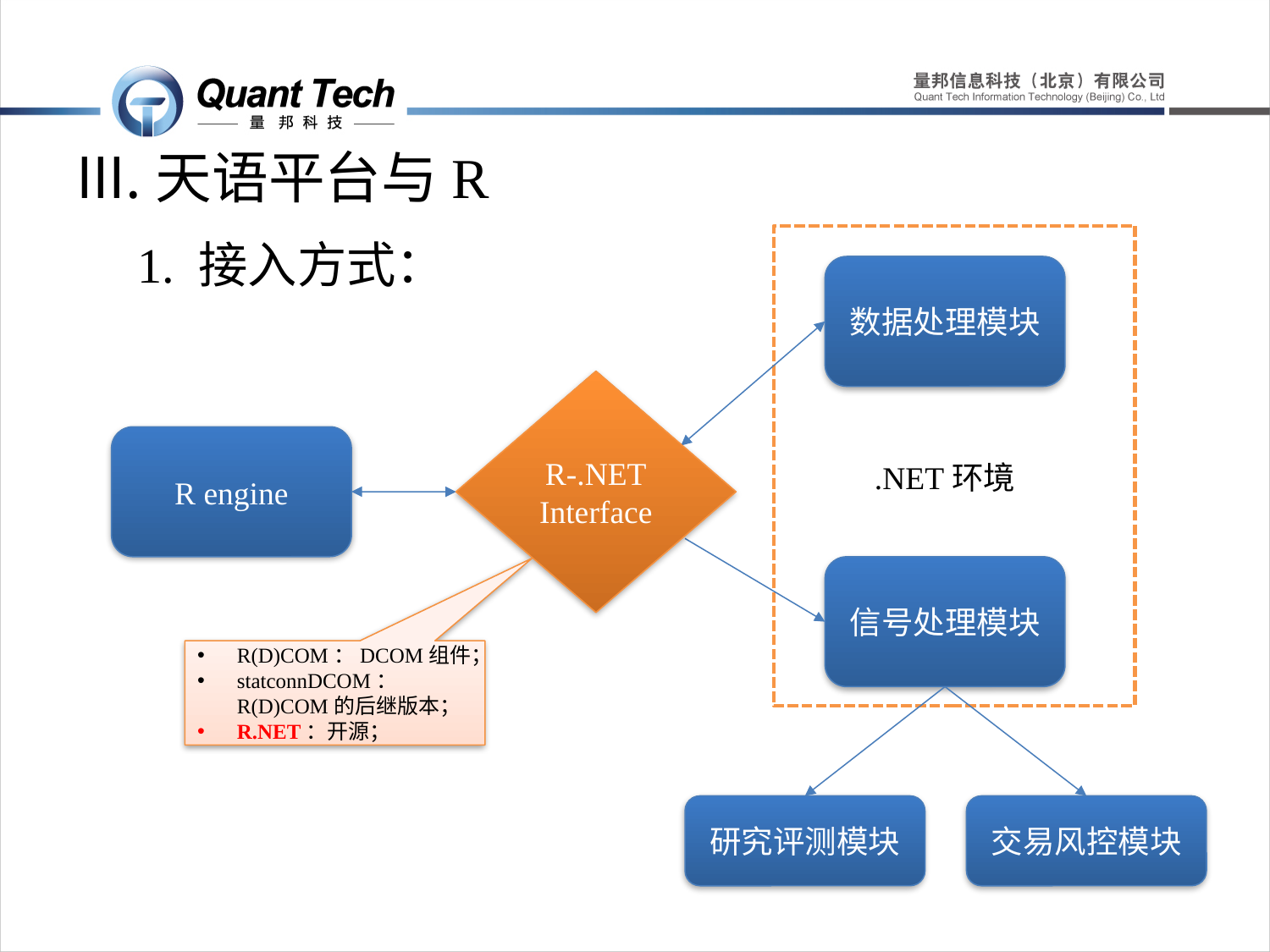

# 天语平台与R

1. 接入方式：

数据处理模块
R-.NET
Interface
R engine
.NET环境
信号处理模块
R(D)COM：DCOM组件；
statconnDCOM：R(D)COM的后继版本；
R.NET：开源；
研究评测模块
交易风控模块